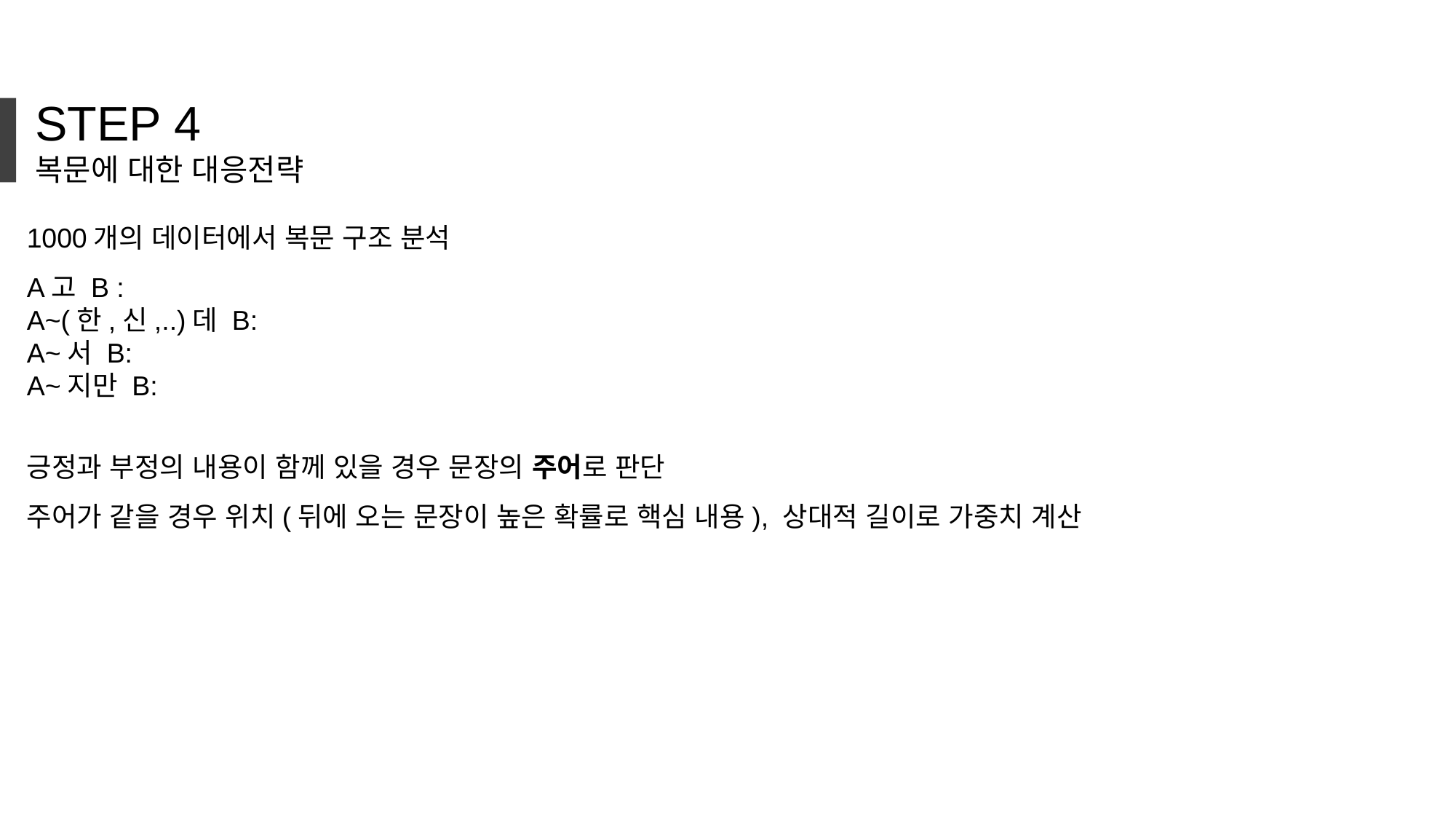

STEP 4
복문에 대한 대응전략

1000개의 데이터에서 복문 구조 분석
A고 B :
A~(한,신,..)데 B:
A~서 B:
A~지만 B:

긍정과 부정의 내용이 함께 있을 경우 문장의 주어로 판단
주어가 같을 경우 위치(뒤에 오는 문장이 높은 확률로 핵심 내용), 상대적 길이로 가중치 계산